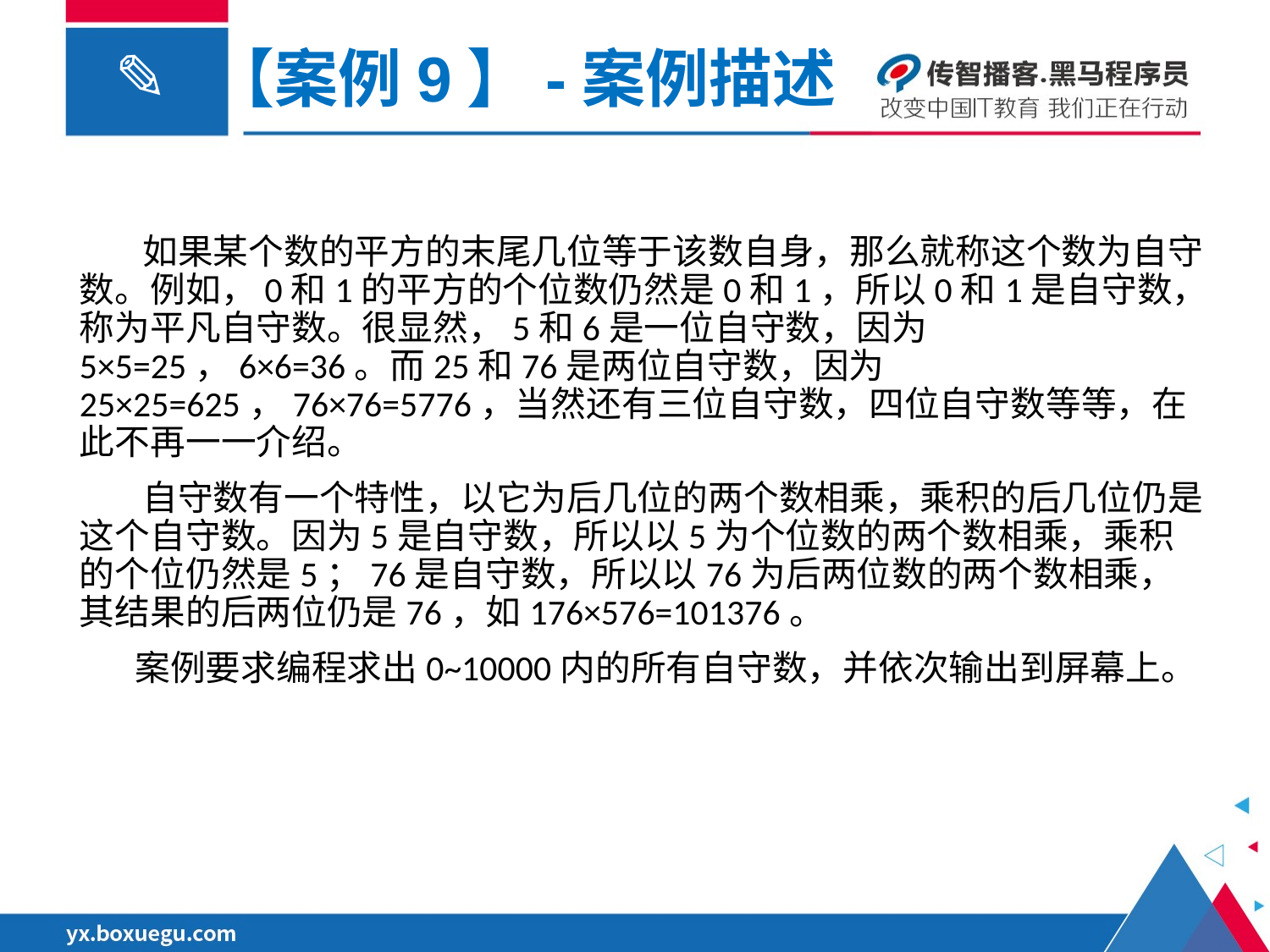

【案例9】-案例描述
       如果某个数的平方的末尾几位等于该数自身，那么就称这个数为自守数。例如，0和1的平方的个位数仍然是0和1，所以0和1是自守数，称为平凡自守数。很显然，5和6是一位自守数，因为5×5=25，6×6=36。而25和76是两位自守数，因为25×25=625，76×76=5776，当然还有三位自守数，四位自守数等等，在此不再一一介绍。
       自守数有一个特性，以它为后几位的两个数相乘，乘积的后几位仍是这个自守数。因为5是自守数，所以以5为个位数的两个数相乘，乘积的个位仍然是5；76是自守数，所以以76为后两位数的两个数相乘，其结果的后两位仍是76，如176×576=101376。
      案例要求编程求出0~10000内的所有自守数，并依次输出到屏幕上。